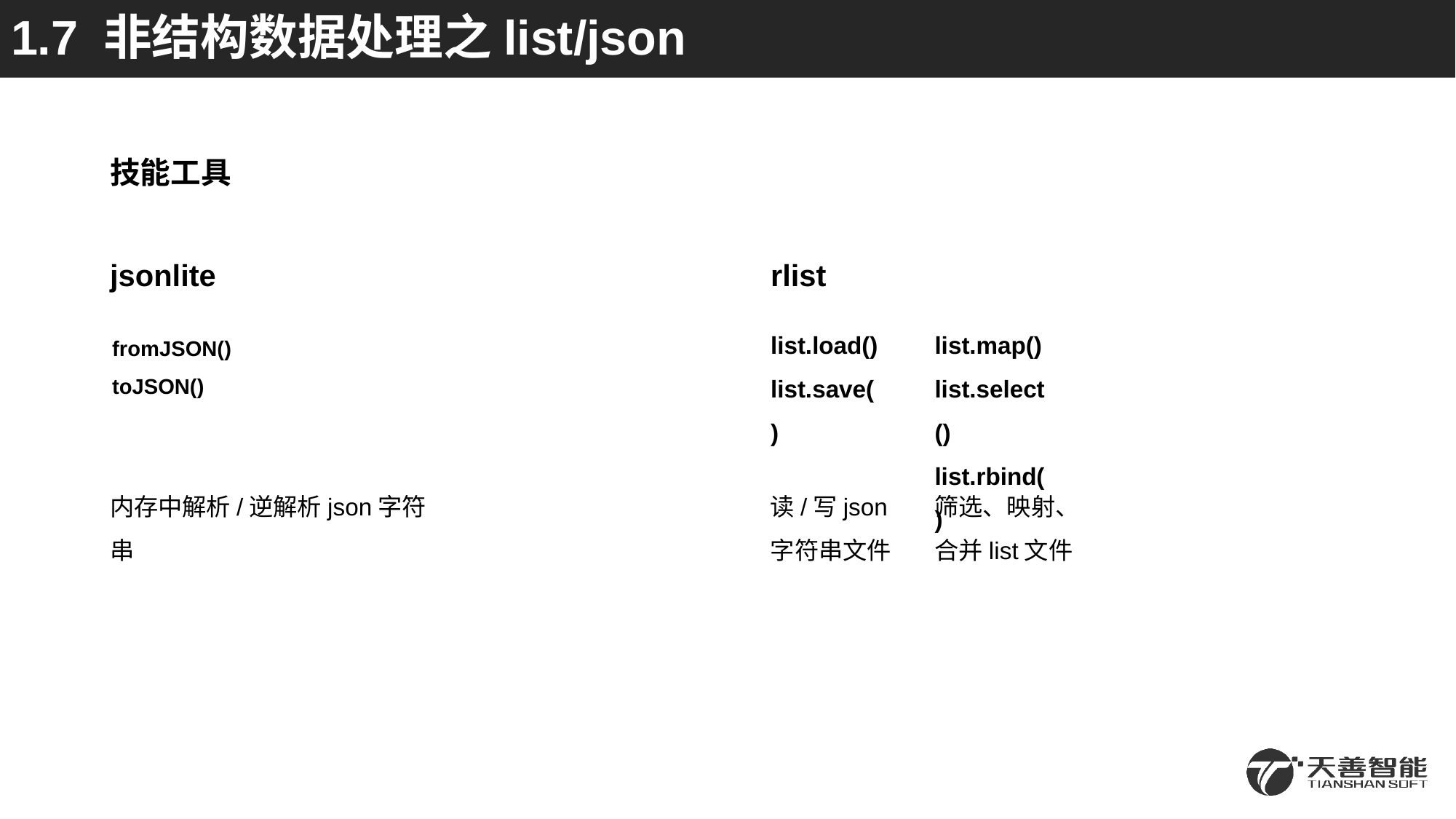

# 1.7 非结构数据处理之list/json
技能工具
jsonlite
rlist
list.load()
list.save()
list.map()
list.select()
list.rbind()
fromJSON()
toJSON()
内存中解析/逆解析json字符串
读/写json字符串文件
筛选、映射、合并list文件